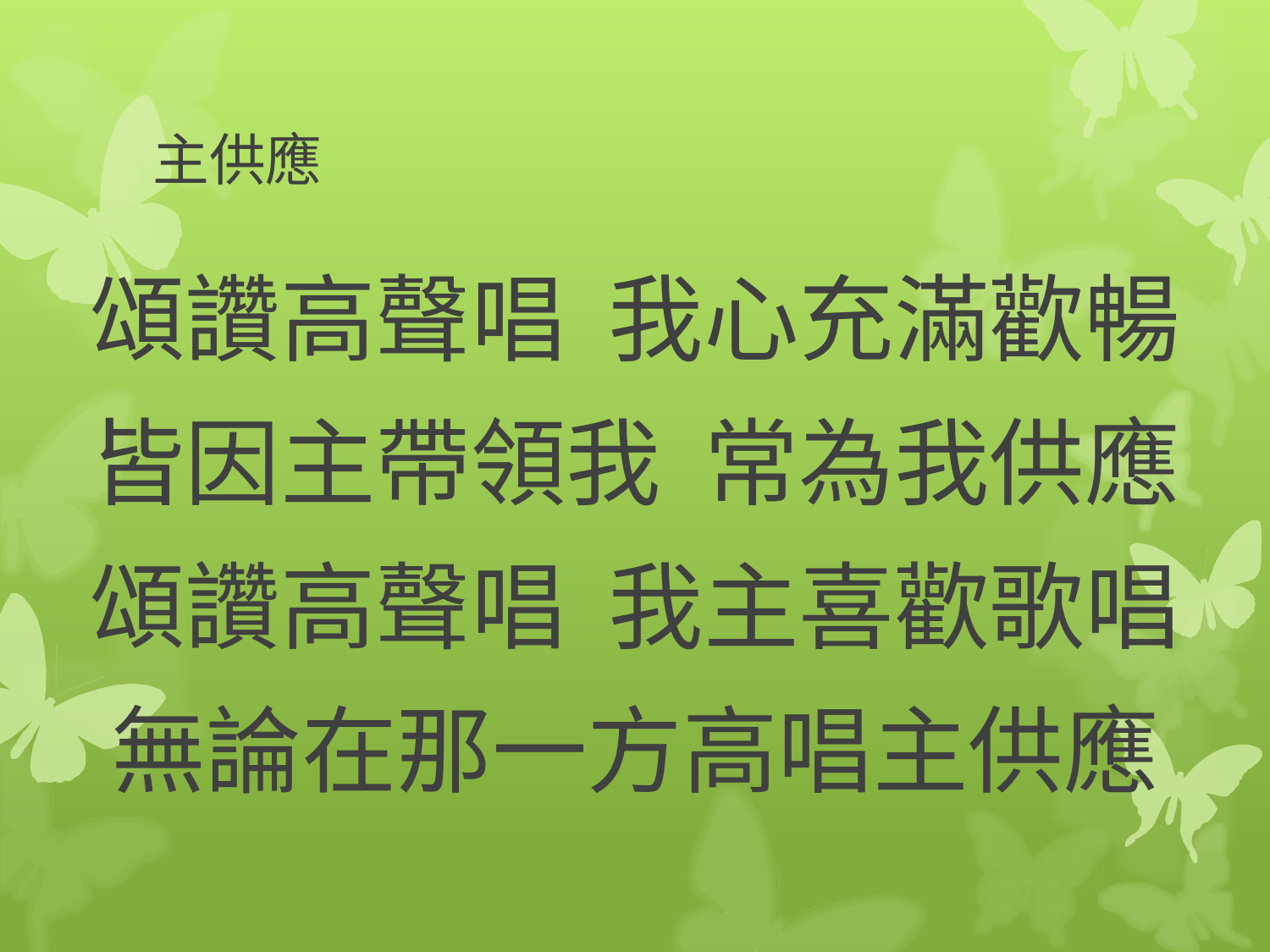

# 主供應
頌讚高聲唱  我心充滿歡暢
皆因主帶領我  常為我供應
頌讚高聲唱  我主喜歡歌唱
無論在那一方高唱主供應